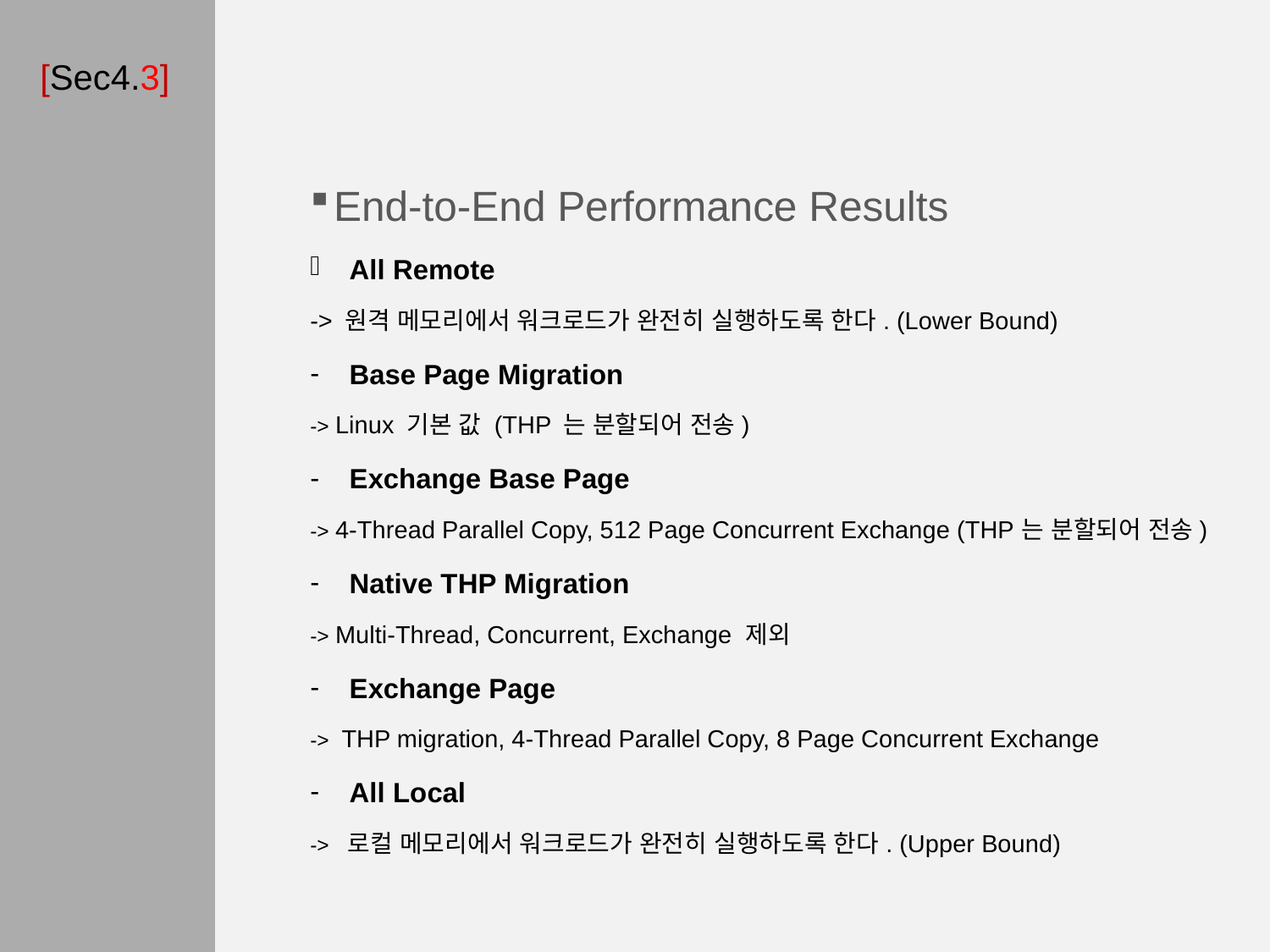

# [Sec4.3]
End-to-End Performance Results
All Remote
-> 원격 메모리에서 워크로드가 완전히 실행하도록 한다. (Lower Bound)
Base Page Migration
-> Linux 기본 값 (THP 는 분할되어 전송)
Exchange Base Page
-> 4-Thread Parallel Copy, 512 Page Concurrent Exchange (THP는 분할되어 전송)
Native THP Migration
-> Multi-Thread, Concurrent, Exchange 제외
Exchange Page
->  THP migration, 4-Thread Parallel Copy, 8 Page Concurrent Exchange
All Local
->  로컬 메모리에서 워크로드가 완전히 실행하도록 한다. (Upper Bound)